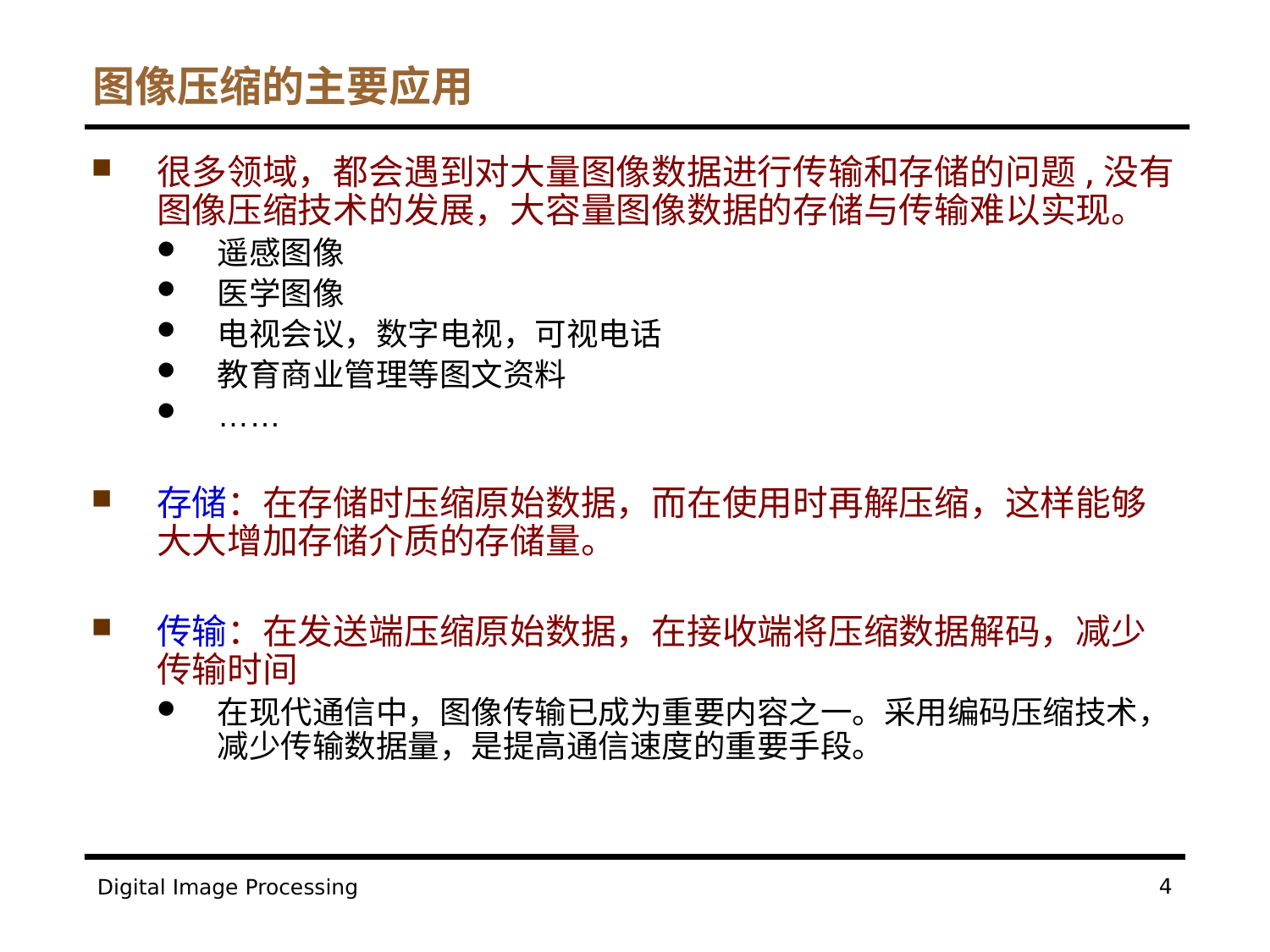

# 图像压缩的主要应用
很多领域，都会遇到对大量图像数据进行传输和存储的问题,没有图像压缩技术的发展，大容量图像数据的存储与传输难以实现。
遥感图像
医学图像
电视会议，数字电视，可视电话
教育商业管理等图文资料
……

存储：在存储时压缩原始数据，而在使用时再解压缩，这样能够大大增加存储介质的存储量。

传输：在发送端压缩原始数据，在接收端将压缩数据解码，减少传输时间
在现代通信中，图像传输已成为重要内容之一。采用编码压缩技术，减少传输数据量，是提高通信速度的重要手段。
4
Digital Image Processing